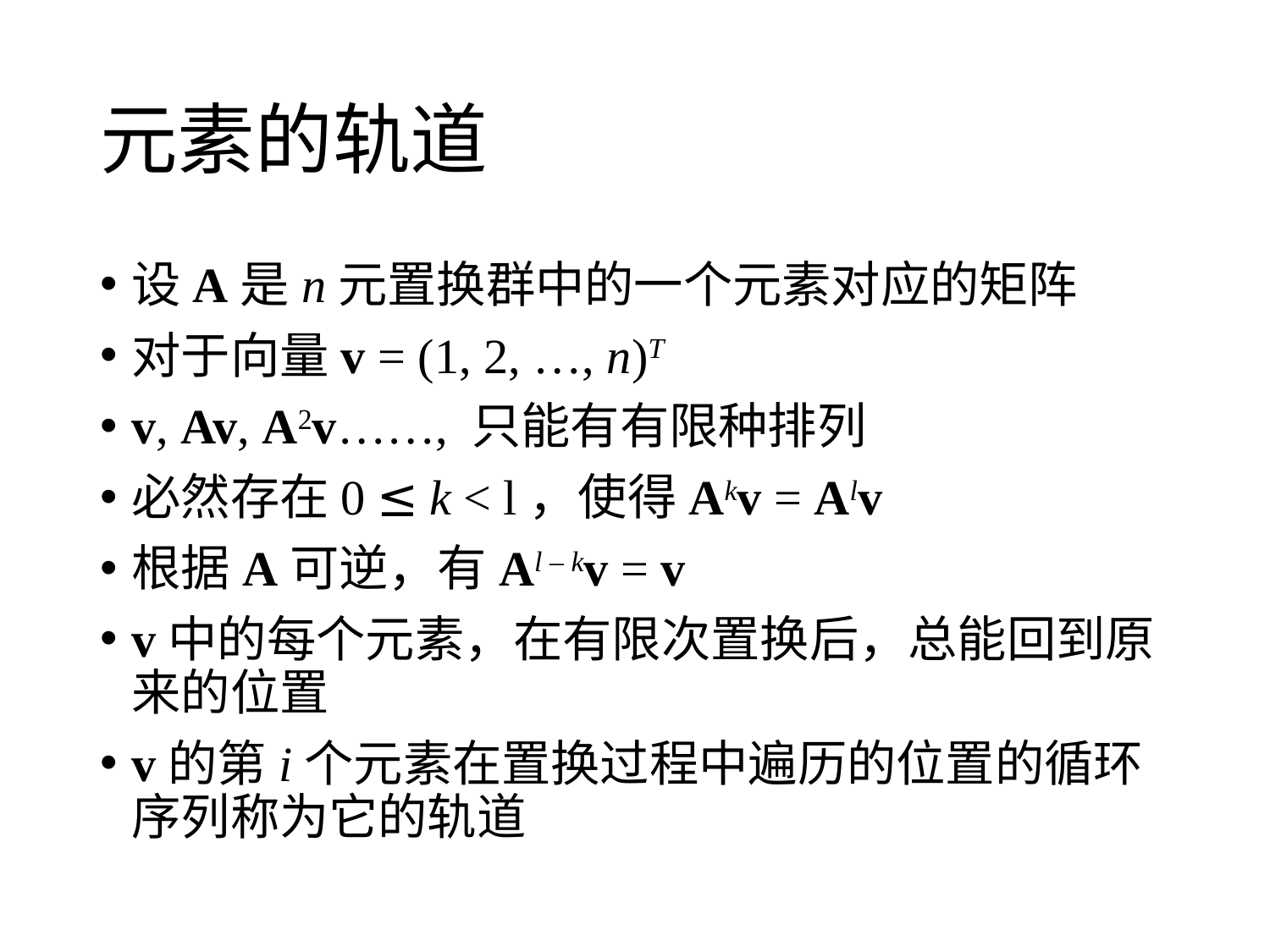

# 元素的轨道
设A是n元置换群中的一个元素对应的矩阵
对于向量v = (1, 2, …, n)T
v, Av, A2v……, 只能有有限种排列
必然存在0 ≤ k < l，使得Akv = Alv
根据A可逆，有Al – kv = v
v中的每个元素，在有限次置换后，总能回到原来的位置
v的第i个元素在置换过程中遍历的位置的循环序列称为它的轨道